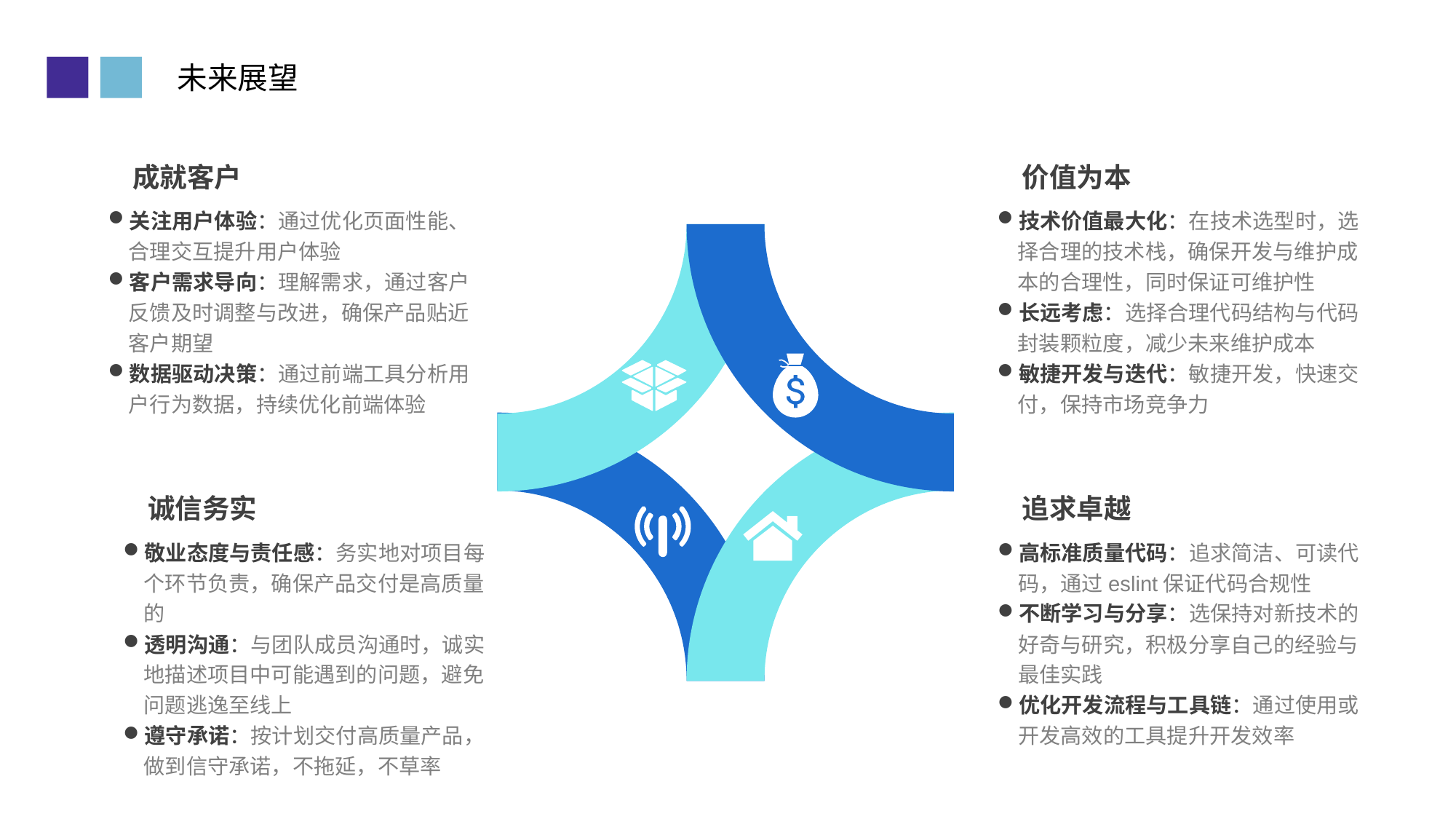

未来展望

成就客户
关注用户体验：通过优化页面性能、合理交互提升用户体验
客户需求导向：理解需求，通过客户反馈及时调整与改进，确保产品贴近客户期望
数据驱动决策：通过前端工具分析用户行为数据，持续优化前端体验

价值为本
技术价值最大化：在技术选型时，选择合理的技术栈，确保开发与维护成本的合理性，同时保证可维护性
长远考虑：选择合理代码结构与代码封装颗粒度，减少未来维护成本
敏捷开发与迭代：敏捷开发，快速交付，保持市场竞争力

诚信务实
敬业态度与责任感：务实地对项目每个环节负责，确保产品交付是高质量的
透明沟通：与团队成员沟通时，诚实地描述项目中可能遇到的问题，避免问题逃逸至线上
遵守承诺：按计划交付高质量产品，做到信守承诺，不拖延，不草率

追求卓越
高标准质量代码：追求简洁、可读代码，通过eslint保证代码合规性
不断学习与分享：选保持对新技术的好奇与研究，积极分享自己的经验与最佳实践
优化开发流程与工具链：通过使用或开发高效的工具提升开发效率